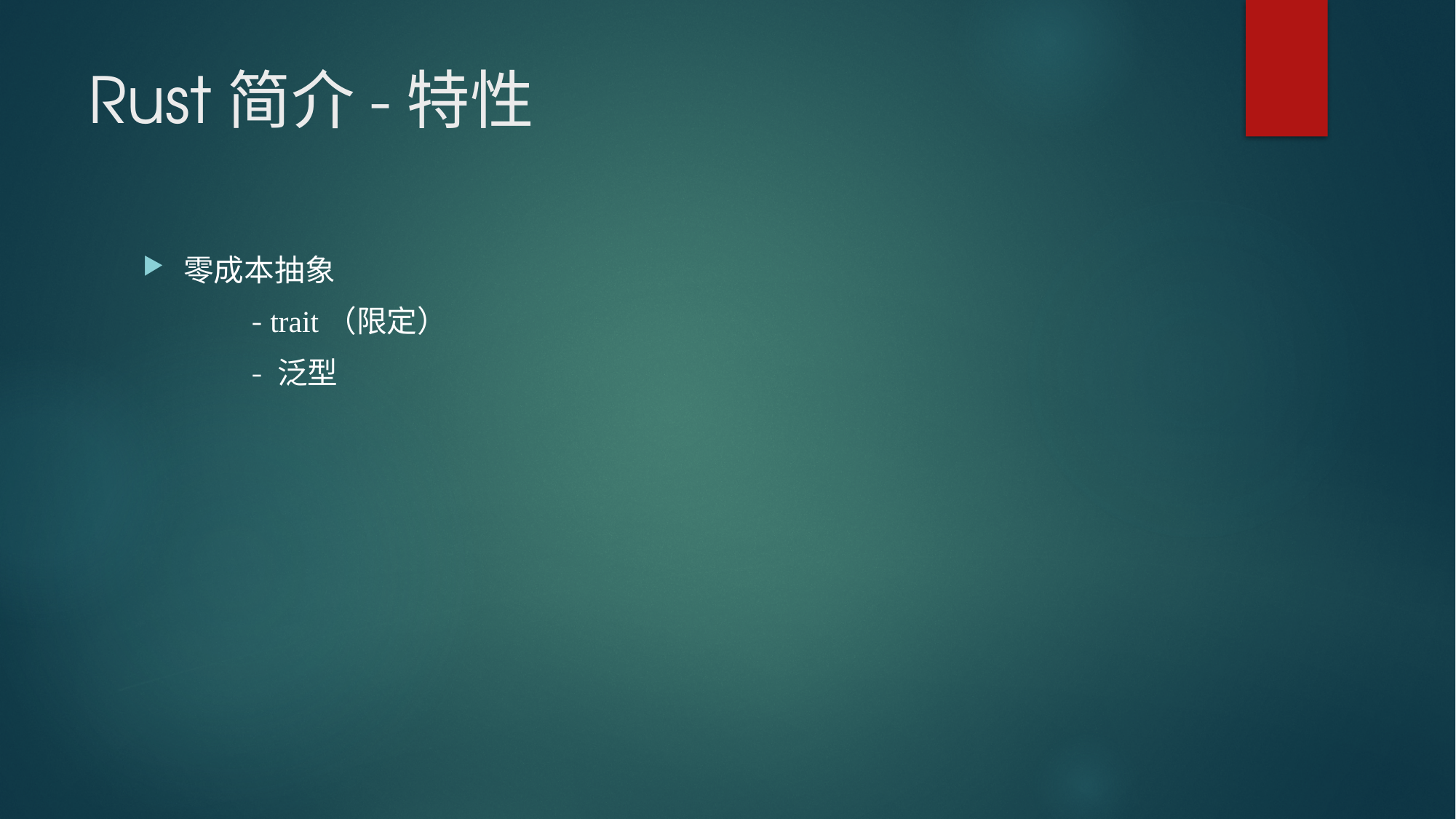

# Rust简介-特性
零成本抽象
	- trait（限定）
	- 泛型